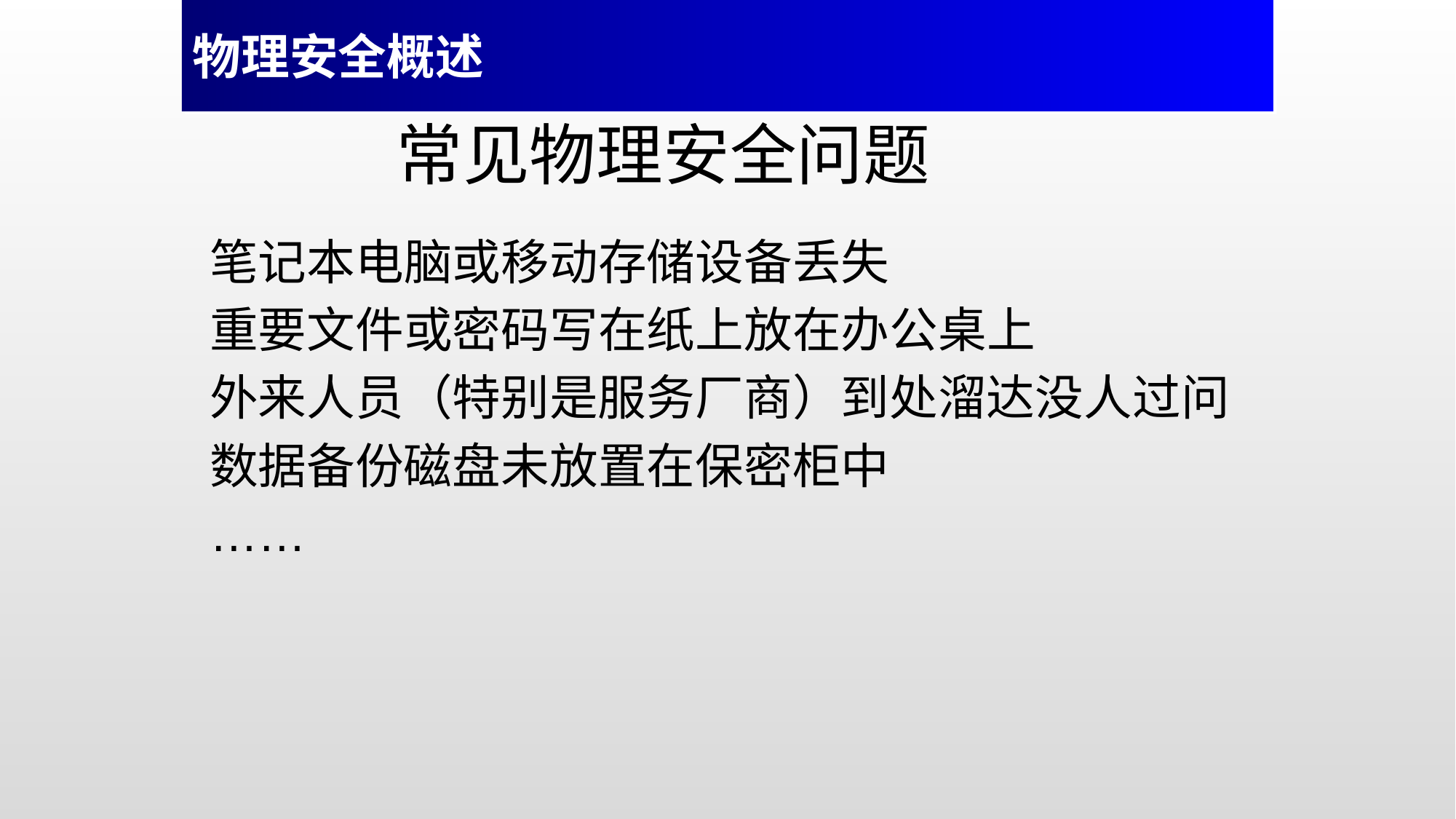

物理安全概述
常见物理安全问题
笔记本电脑或移动存储设备丢失
重要文件或密码写在纸上放在办公桌上
外来人员（特别是服务厂商）到处溜达没人过问
数据备份磁盘未放置在保密柜中
……